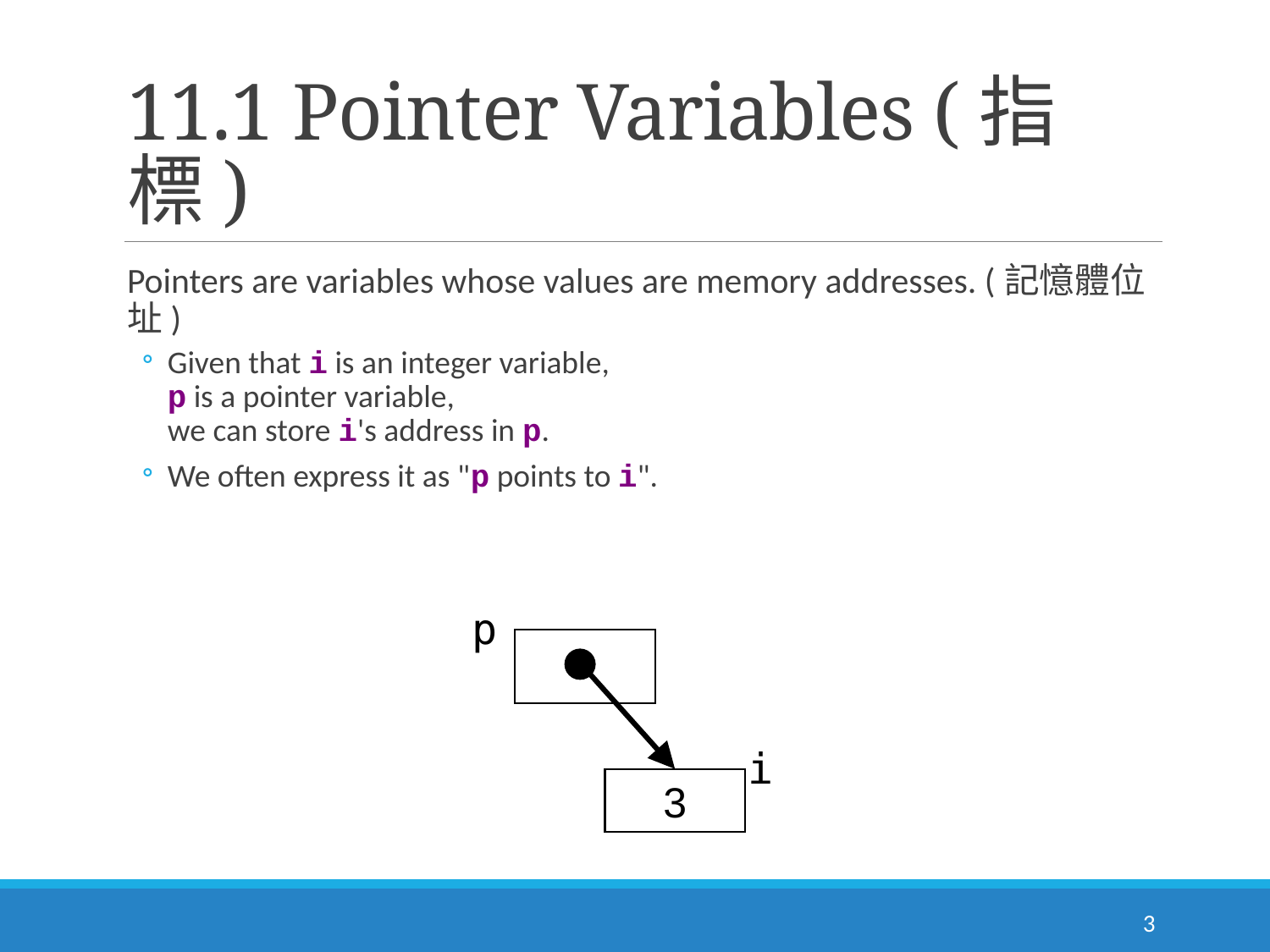

# 11.1 Pointer Variables (指標)
Pointers are variables whose values are memory addresses. (記憶體位址)
Given that i is an integer variable,
p is a pointer variable,
we can store i's address in p.
We often express it as "p points to i".
p

i
3
3